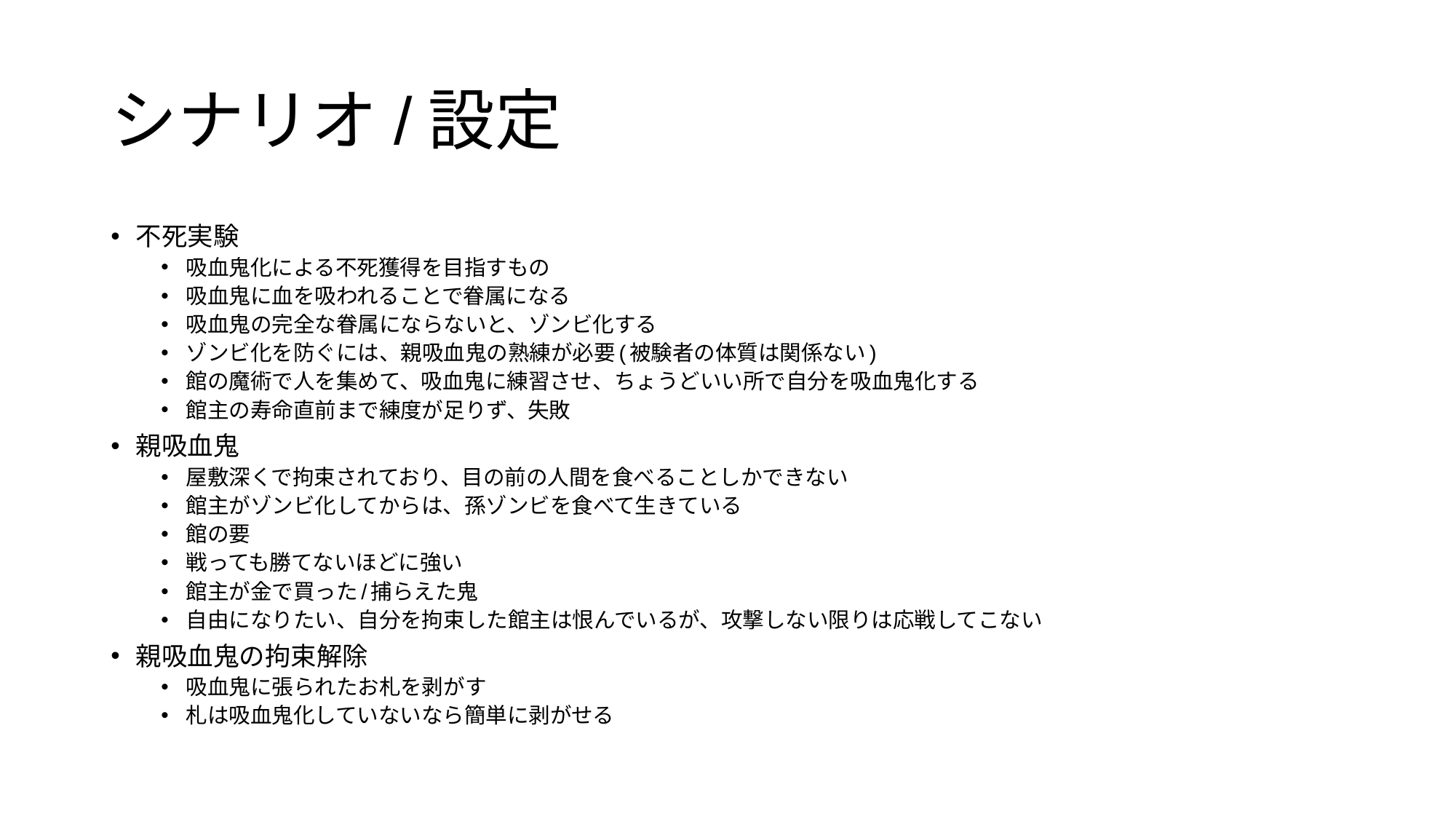

# シナリオ/設定
不死実験
吸血鬼化による不死獲得を目指すもの
吸血鬼に血を吸われることで眷属になる
吸血鬼の完全な眷属にならないと、ゾンビ化する
ゾンビ化を防ぐには、親吸血鬼の熟練が必要(被験者の体質は関係ない)
館の魔術で人を集めて、吸血鬼に練習させ、ちょうどいい所で自分を吸血鬼化する
館主の寿命直前まで練度が足りず、失敗
親吸血鬼
屋敷深くで拘束されており、目の前の人間を食べることしかできない
館主がゾンビ化してからは、孫ゾンビを食べて生きている
館の要
戦っても勝てないほどに強い
館主が金で買った/捕らえた鬼
自由になりたい、自分を拘束した館主は恨んでいるが、攻撃しない限りは応戦してこない
親吸血鬼の拘束解除
吸血鬼に張られたお札を剥がす
札は吸血鬼化していないなら簡単に剥がせる